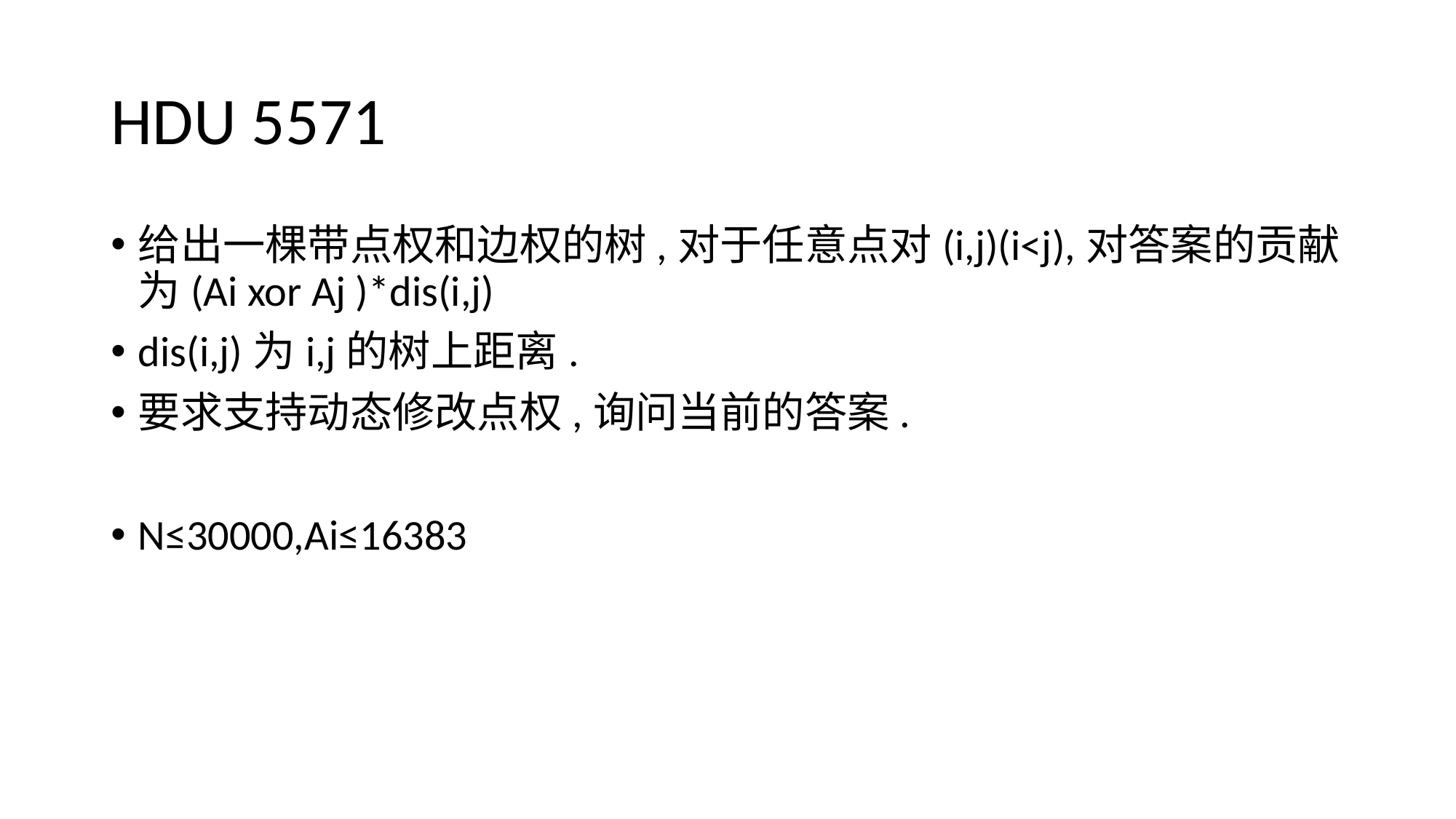

# HDU 5571
给出一棵带点权和边权的树,对于任意点对(i,j)(i<j),对答案的贡献为(Ai xor Aj )*dis(i,j)
dis(i,j)为i,j的树上距离.
要求支持动态修改点权,询问当前的答案.

N≤30000,Ai≤16383